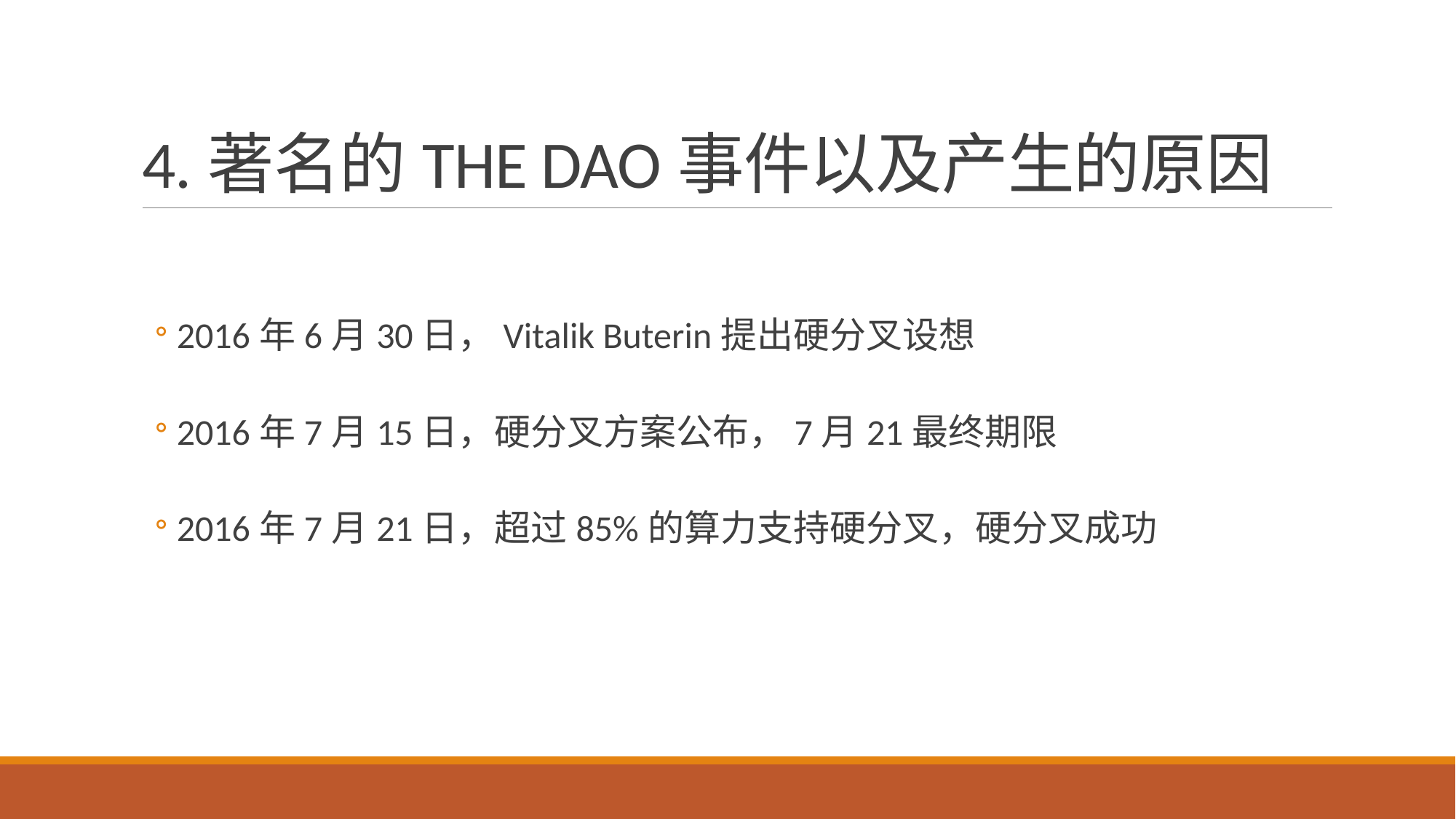

# 4.著名的THE DAO事件以及产生的原因

2016年6月30日，Vitalik Buterin提出硬分叉设想
2016年7月15日，硬分叉方案公布，7月21最终期限
2016年7月21日，超过85%的算力支持硬分叉，硬分叉成功